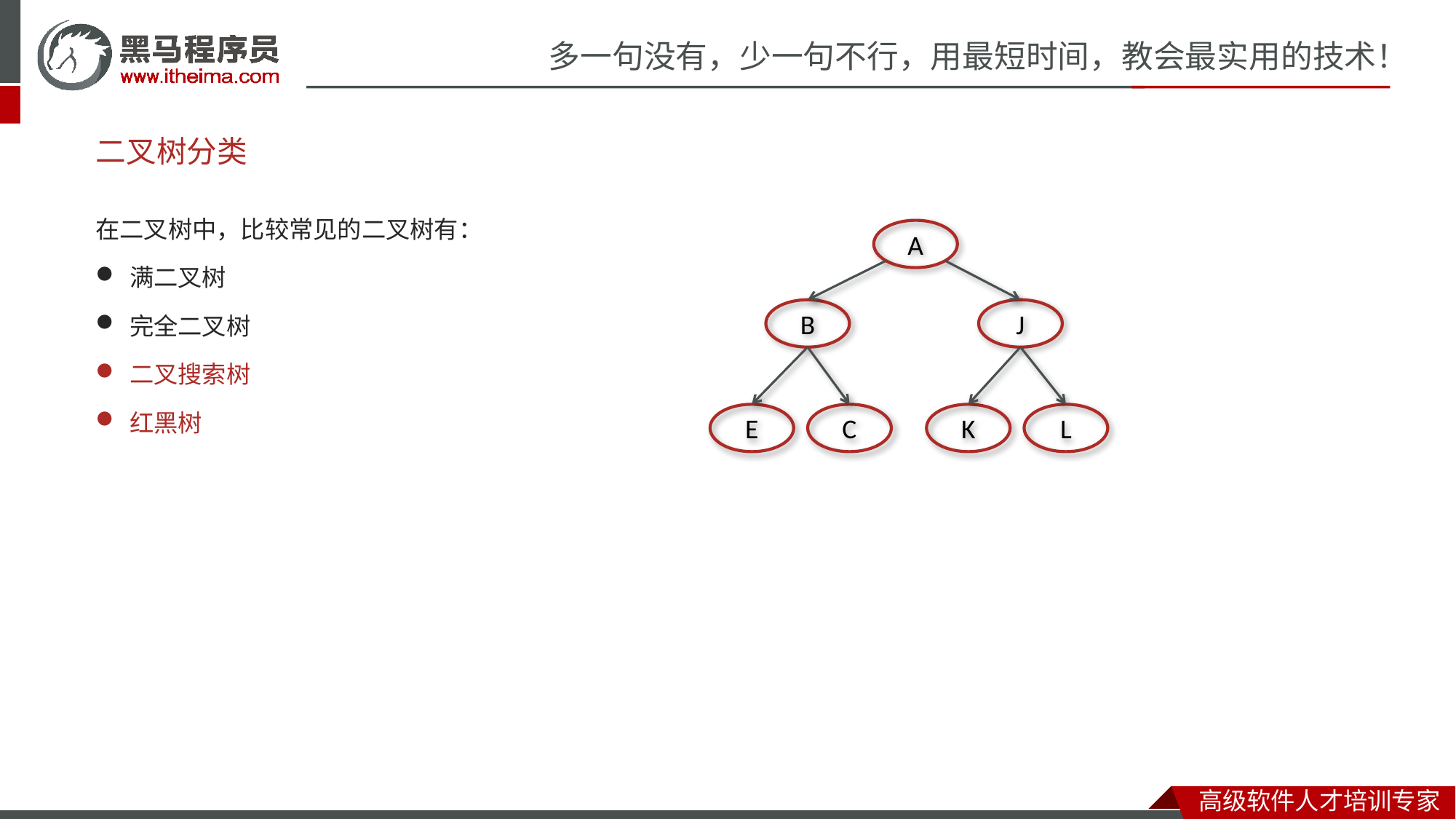

# 二叉树分类
在二叉树中，比较常见的二叉树有：
满二叉树
完全二叉树
二叉搜索树
红黑树
A
B
J
E
C
K
L